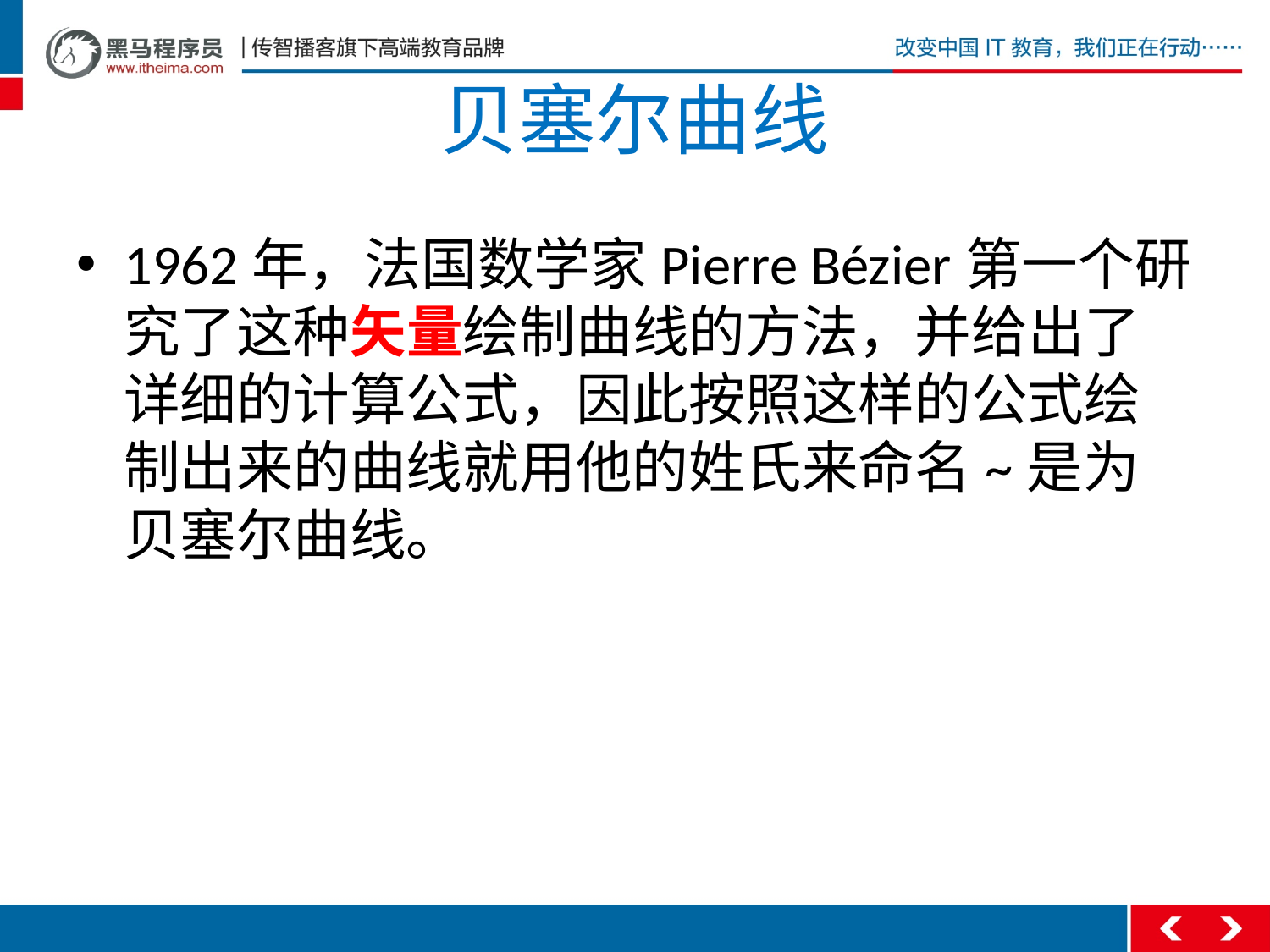

# 贝塞尔曲线
1962年，法国数学家Pierre Bézier第一个研究了这种矢量绘制曲线的方法，并给出了详细的计算公式，因此按照这样的公式绘制出来的曲线就用他的姓氏来命名~是为贝塞尔曲线。